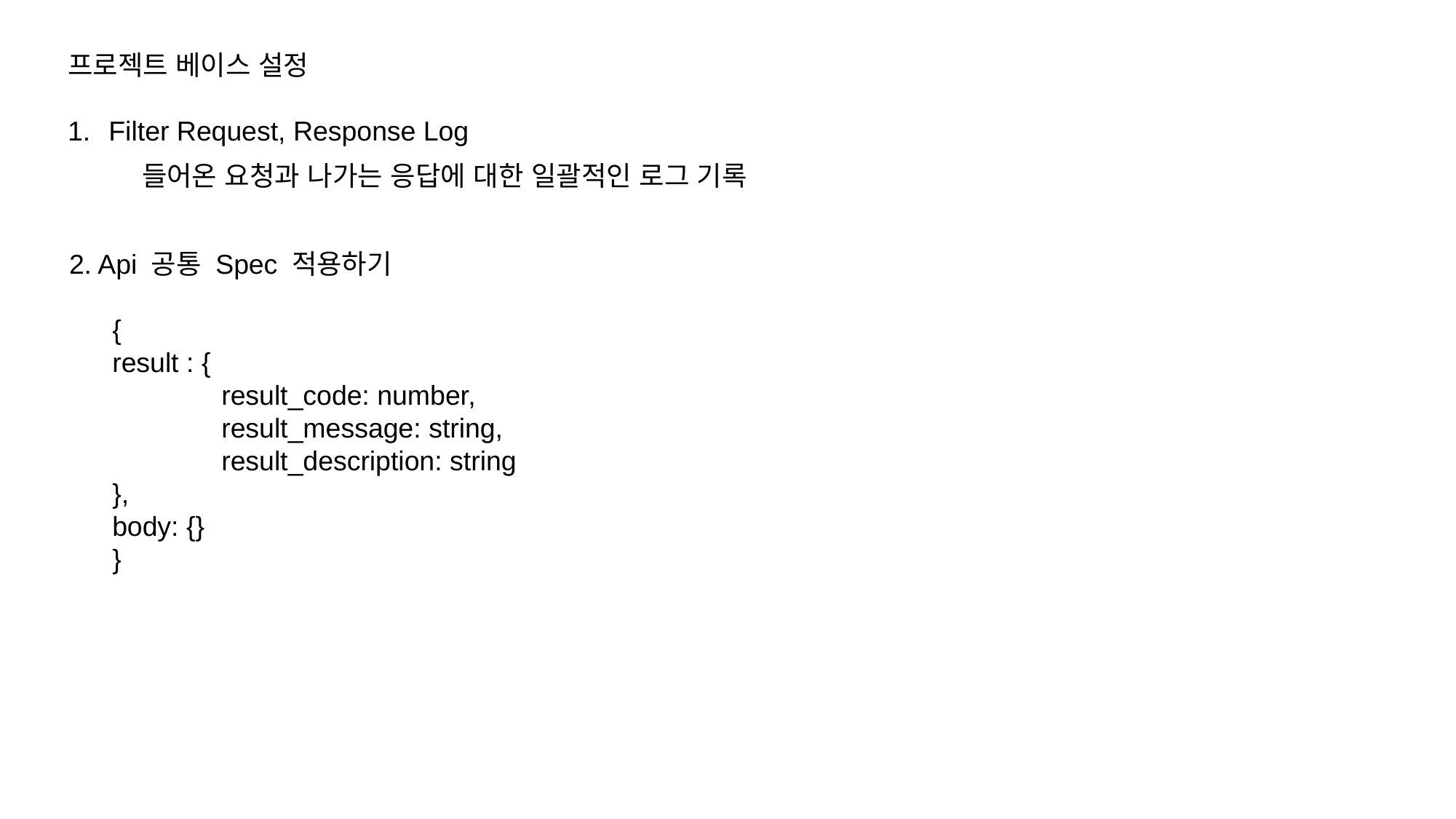

프로젝트 베이스 설정

Filter Request, Response Log
들어온 요청과 나가는 응답에 대한 일괄적인 로그 기록
2. Api 공통 Spec 적용하기
{
result : {
	result_code: number,
	result_message: string,
	result_description: string
},
body: {}
}